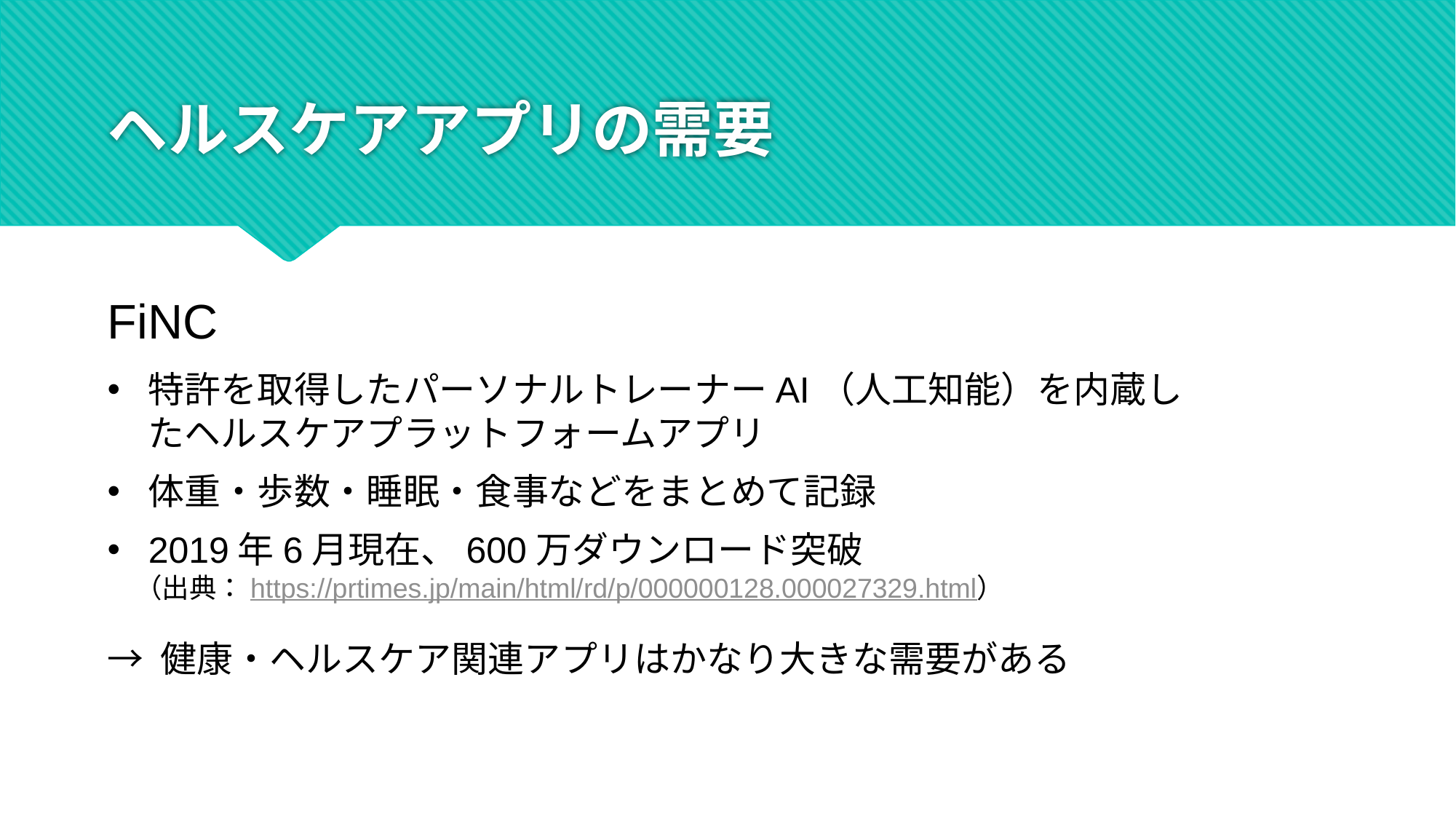

# ヘルスケアアプリの需要
FiNC

特許を取得したパーソナルトレーナーAI（人工知能）を内蔵したヘルスケアプラットフォームアプリ

体重・歩数・睡眠・食事などをまとめて記録

2019年6月現在、600万ダウンロード突破
　（出典：https://prtimes.jp/main/html/rd/p/000000128.000027329.html）

→ 健康・ヘルスケア関連アプリはかなり大きな需要がある